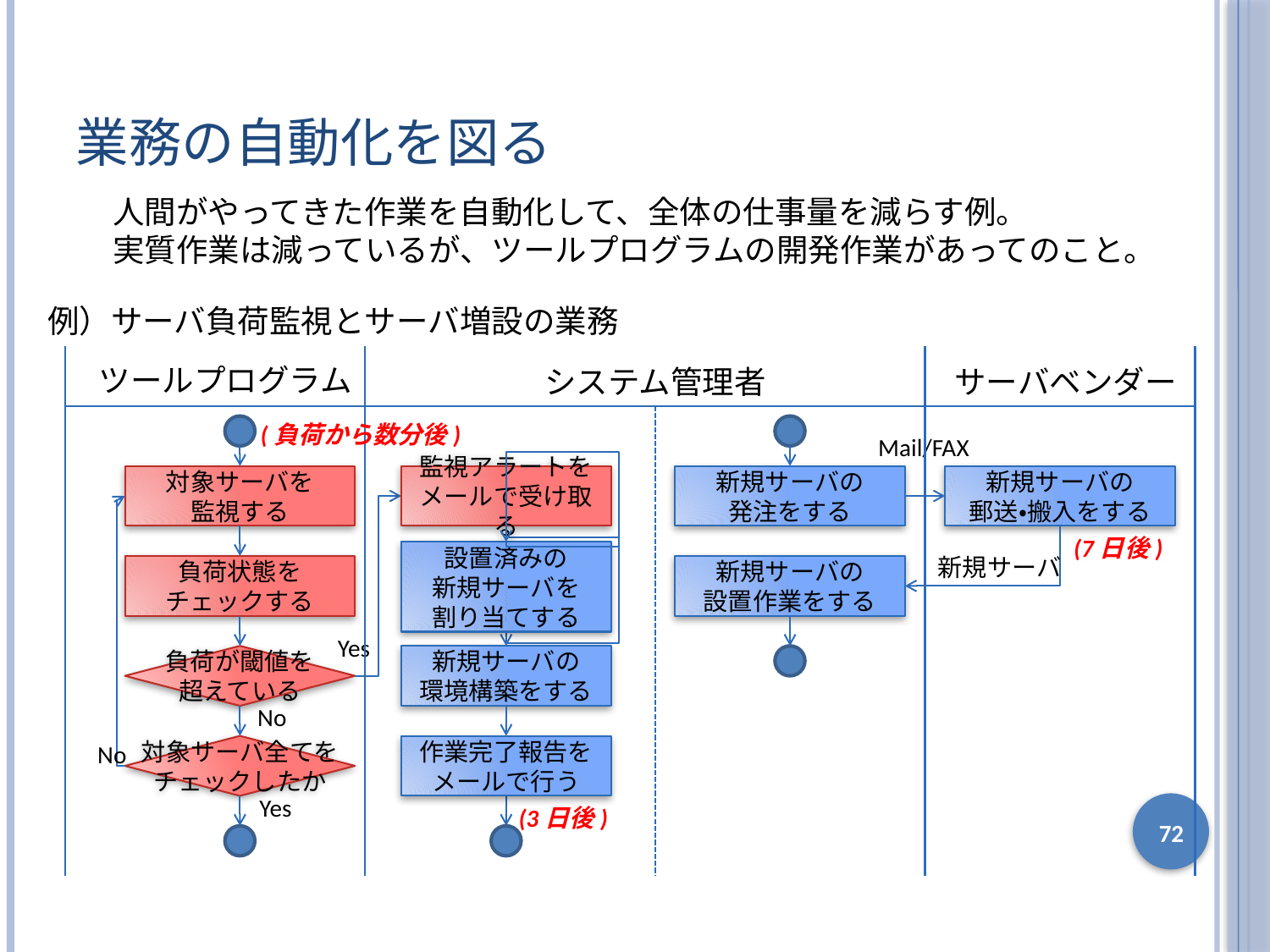

# 業務の自動化を図る
人間がやってきた作業を自動化して、全体の仕事量を減らす例。
実質作業は減っているが、ツールプログラムの開発作業があってのこと。
例）サーバ負荷監視とサーバ増設の業務
ツールプログラム
システム管理者
サーバベンダー
(負荷から数分後)

Mail/FAX
対象サーバを
監視する
監視アラートを
メールで受け取る
新規サーバの
発注をする
新規サーバの
郵送・搬入をする
(7日後)
設置済みの
新規サーバを
割り当てする
新規サーバ
負荷状態を
チェックする
新規サーバの
設置作業をする
Yes
負荷が閾値を
超えている
新規サーバの
環境構築をする

No
No
対象サーバ全てを
チェックしたか
作業完了報告を
メールで行う
Yes
(3日後)
72